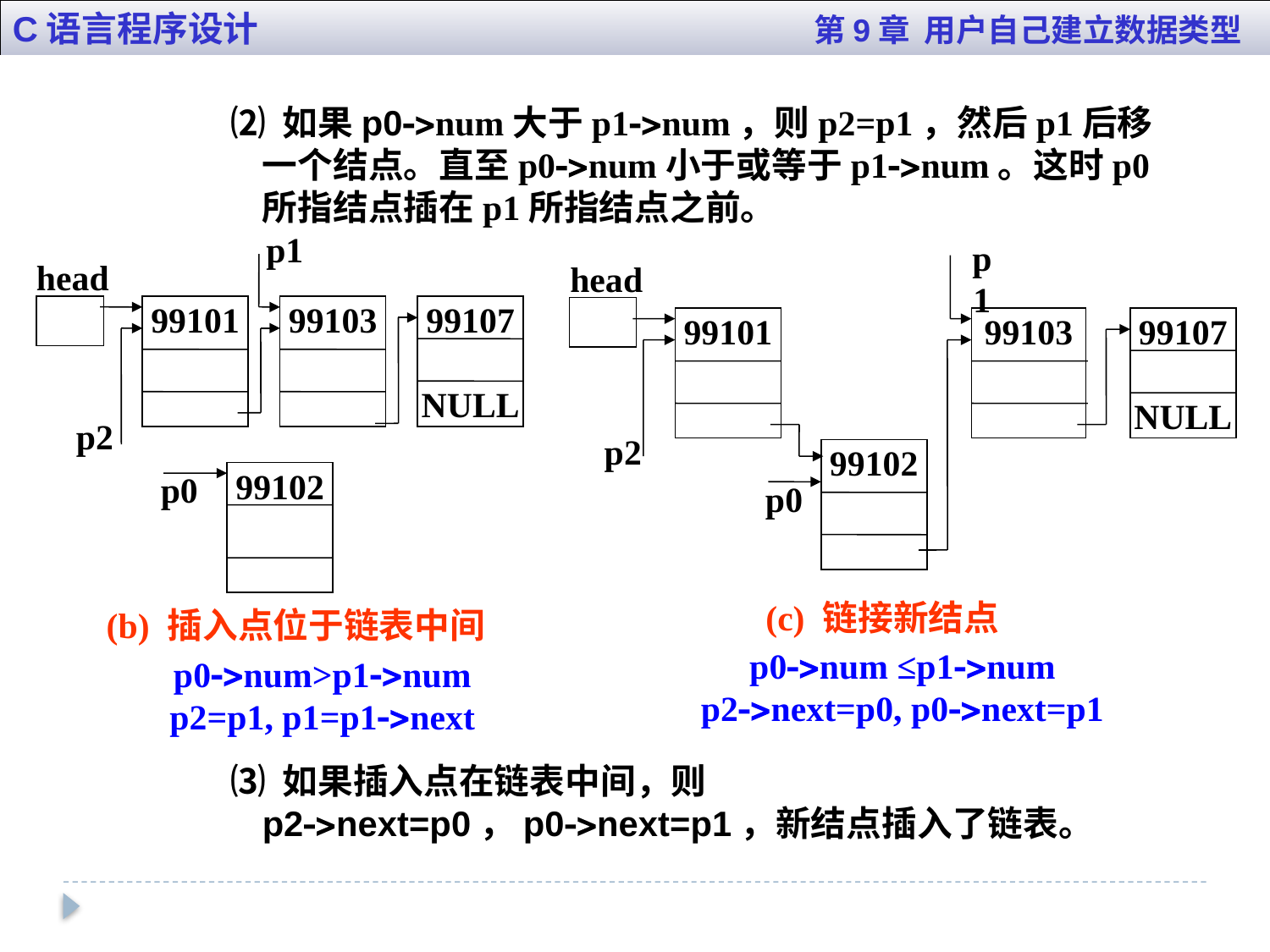

C语言程序设计                                                                     第9章  用户自己建立数据类型
⑵ 如果p0−>num大于p1−>num，则p2=p1，然后p1后移一个结点。直至p0−>num小于或等于p1−>num。这时p0所指结点插在p1所指结点之前。
p1
head

99101

99103

99107

NULL

p2
99102

p0

(b) 插入点位于链表中间
p0−>num>p1−>num
p2=p1, p1=p1−>next
p1
head

99101

99103

99107

NULL

p2
99102

p0

(c) 链接新结点
p0−>num ≤p1−>num
p2−>next=p0, p0−>next=p1
⑶ 如果插入点在链表中间，则p2−>next=p0，p0−>next=p1，新结点插入了链表。